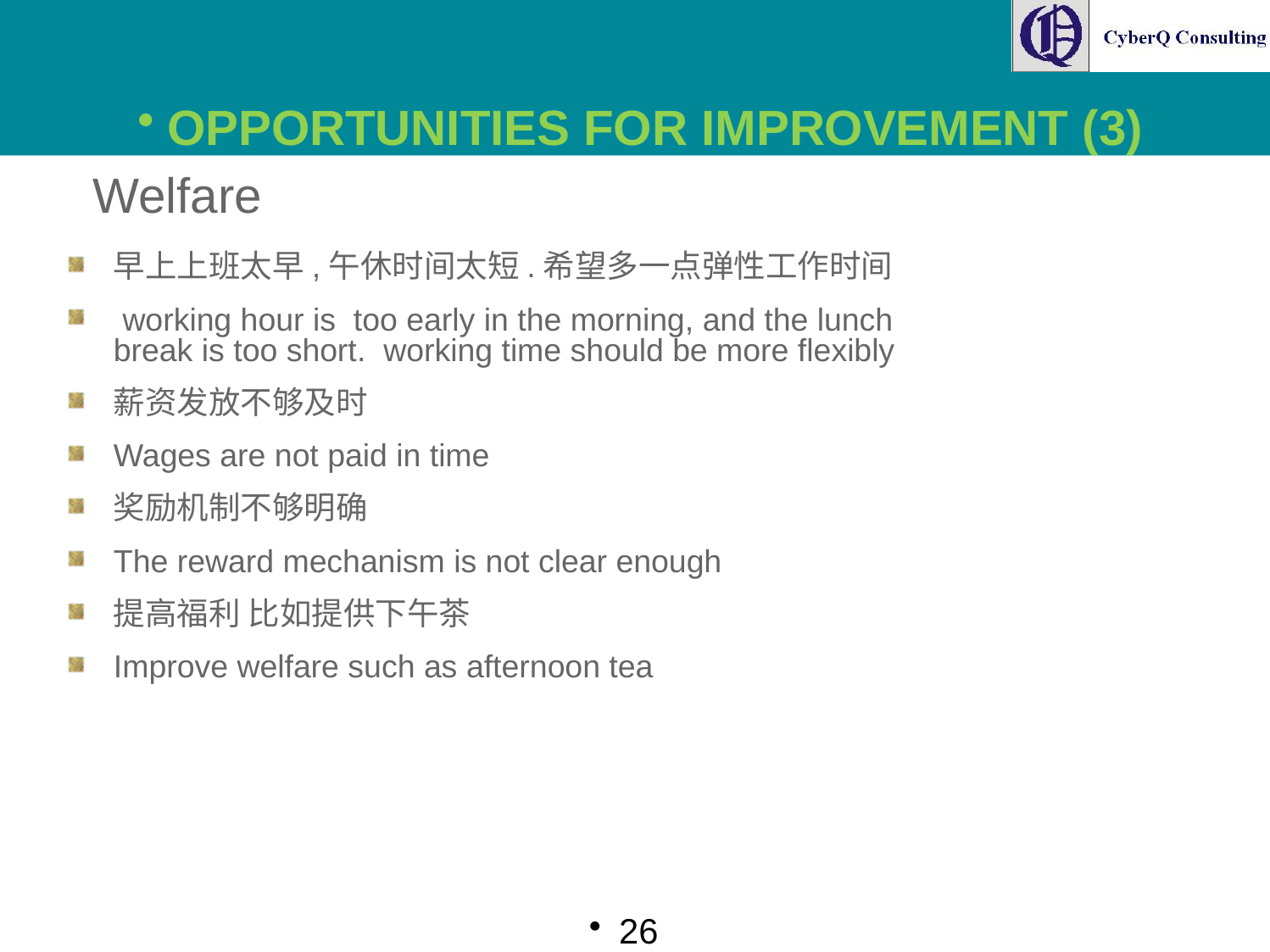

OPPORTUNITIES FOR IMPROVEMENT (3)
   Welfare
早上上班太早,午休时间太短.希望多一点弹性工作时间
 working hour is  too early in the morning, and the lunch break is too short.  working time should be more flexibly
薪资发放不够及时
Wages are not paid in time
奖励机制不够明确
The reward mechanism is not clear enough
提高福利 比如提供下午茶
Improve welfare such as afternoon tea

26